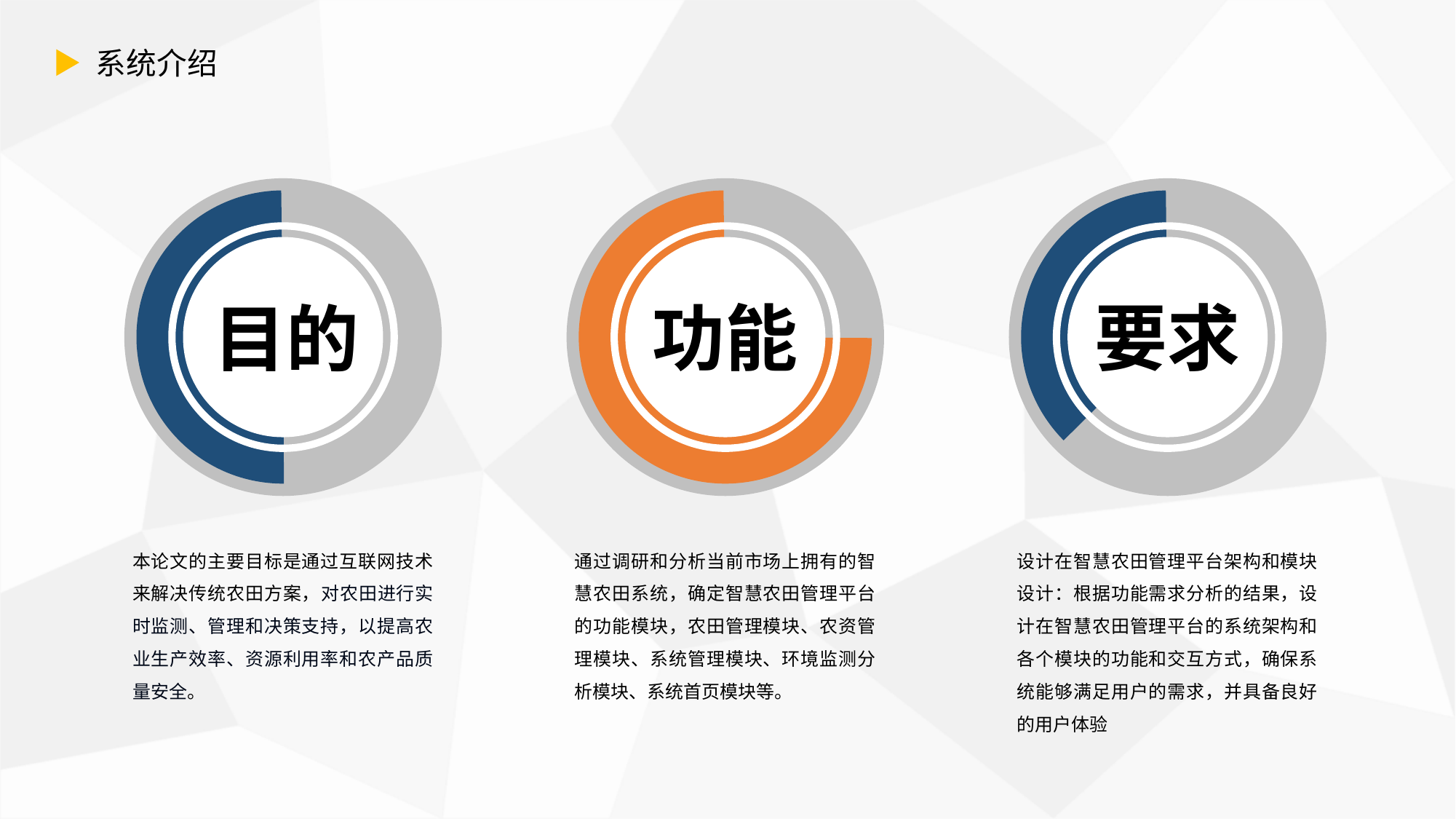

系统介绍

目的

功能

要求
本论文的主要目标是通过互联网技术来解决传统农田方案，对农田进行实时监测、管理和决策支持，以提高农业生产效率、资源利用率和农产品质量安全。
通过调研和分析当前市场上拥有的智慧农田系统，确定智慧农田管理平台的功能模块，农田管理模块、农资管理模块、系统管理模块、环境监测分析模块、系统首页模块等。
设计在智慧农田管理平台架构和模块设计：根据功能需求分析的结果，设计在智慧农田管理平台的系统架构和各个模块的功能和交互方式，确保系统能够满足用户的需求，并具备良好的用户体验